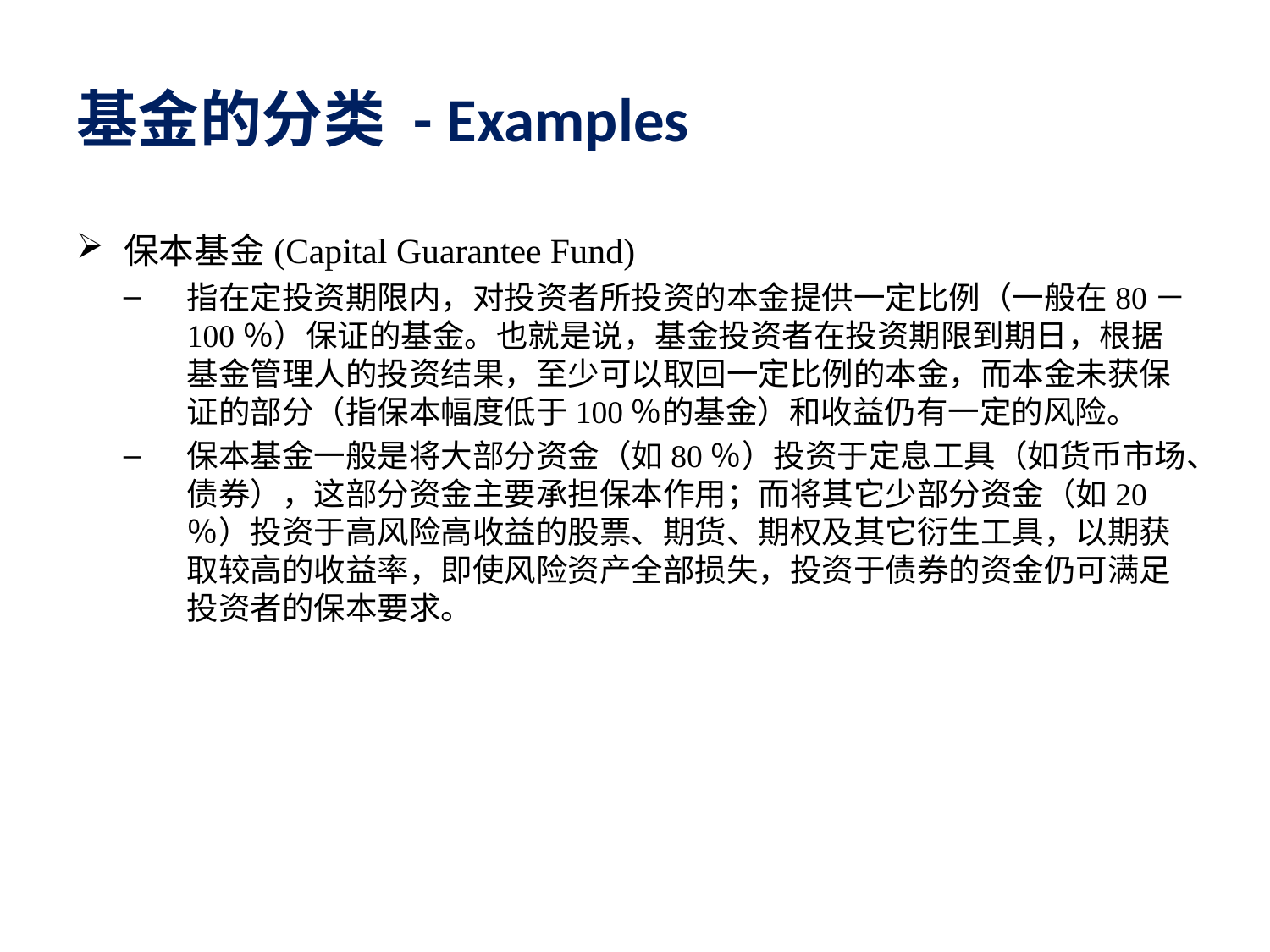

基金的分类 - Examples
保本基金(Capital Guarantee Fund)
指在定投资期限内，对投资者所投资的本金提供一定比例（一般在80－100％）保证的基金。也就是说，基金投资者在投资期限到期日，根据基金管理人的投资结果，至少可以取回一定比例的本金，而本金未获保证的部分（指保本幅度低于100％的基金）和收益仍有一定的风险。
保本基金一般是将大部分资金（如80％）投资于定息工具（如货币市场、债券），这部分资金主要承担保本作用；而将其它少部分资金（如20％）投资于高风险高收益的股票、期货、期权及其它衍生工具，以期获取较高的收益率，即使风险资产全部损失，投资于债券的资金仍可满足投资者的保本要求。